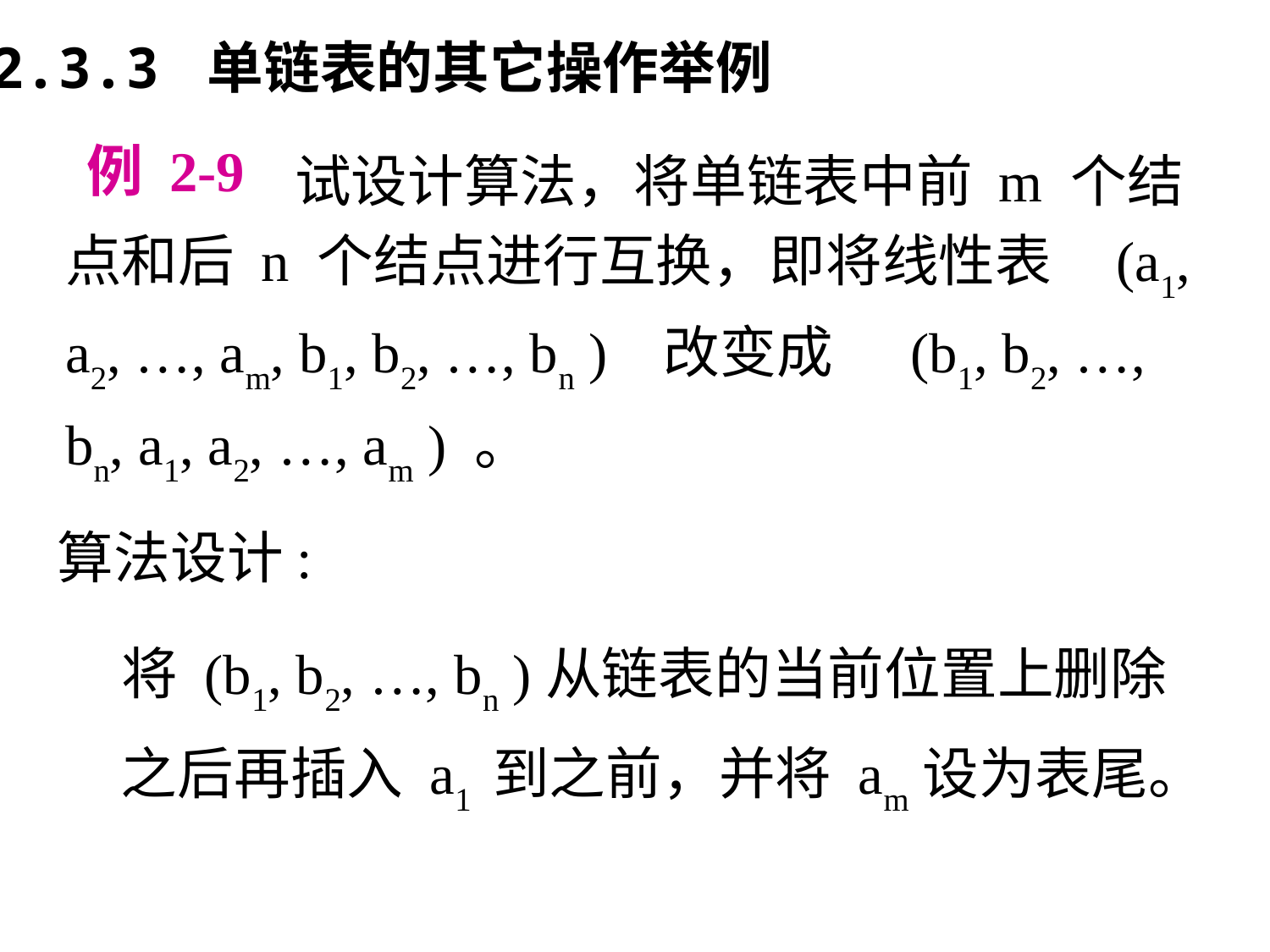

2.3.3 单链表的其它操作举例
                 试设计算法，将单链表中前 m 个结点和后 n 个结点进行互换，即将线性表    (a1, a2, …, am, b1, b2, …, bn )   改变成     (b1, b2, …, bn, a1, a2, …, am ) 。
例 2-9
算法设计:
    将 (b1, b2, …, bn )从链表的当前位置上删除之后再插入 a1 到之前，并将 am设为表尾。